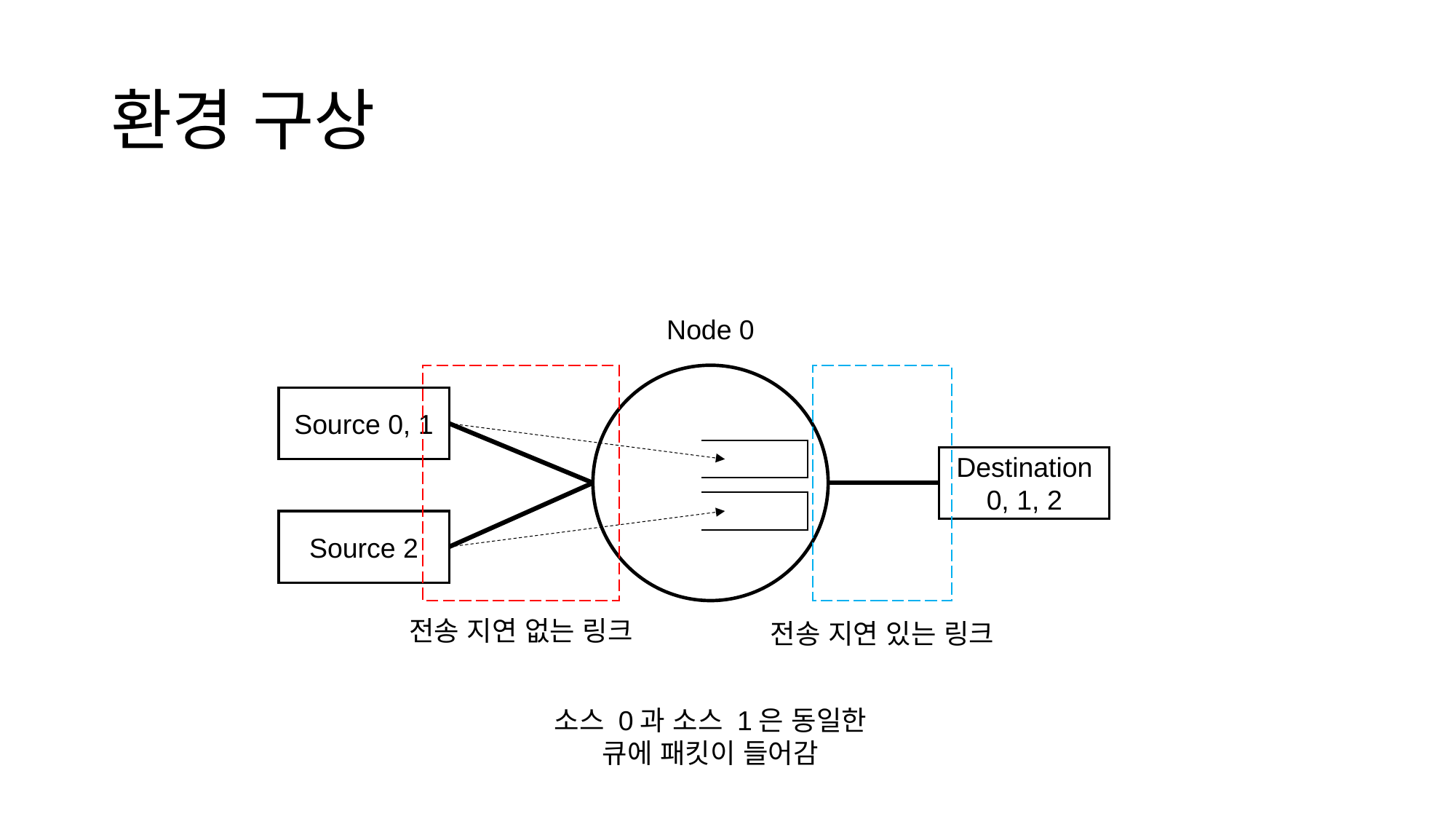

# 환경 구상
Node 0

Source 0, 1

Destination 0, 1, 2

Source 2
전송 지연 없는 링크
전송 지연 있는 링크
소스 0과 소스 1은 동일한 큐에 패킷이 들어감